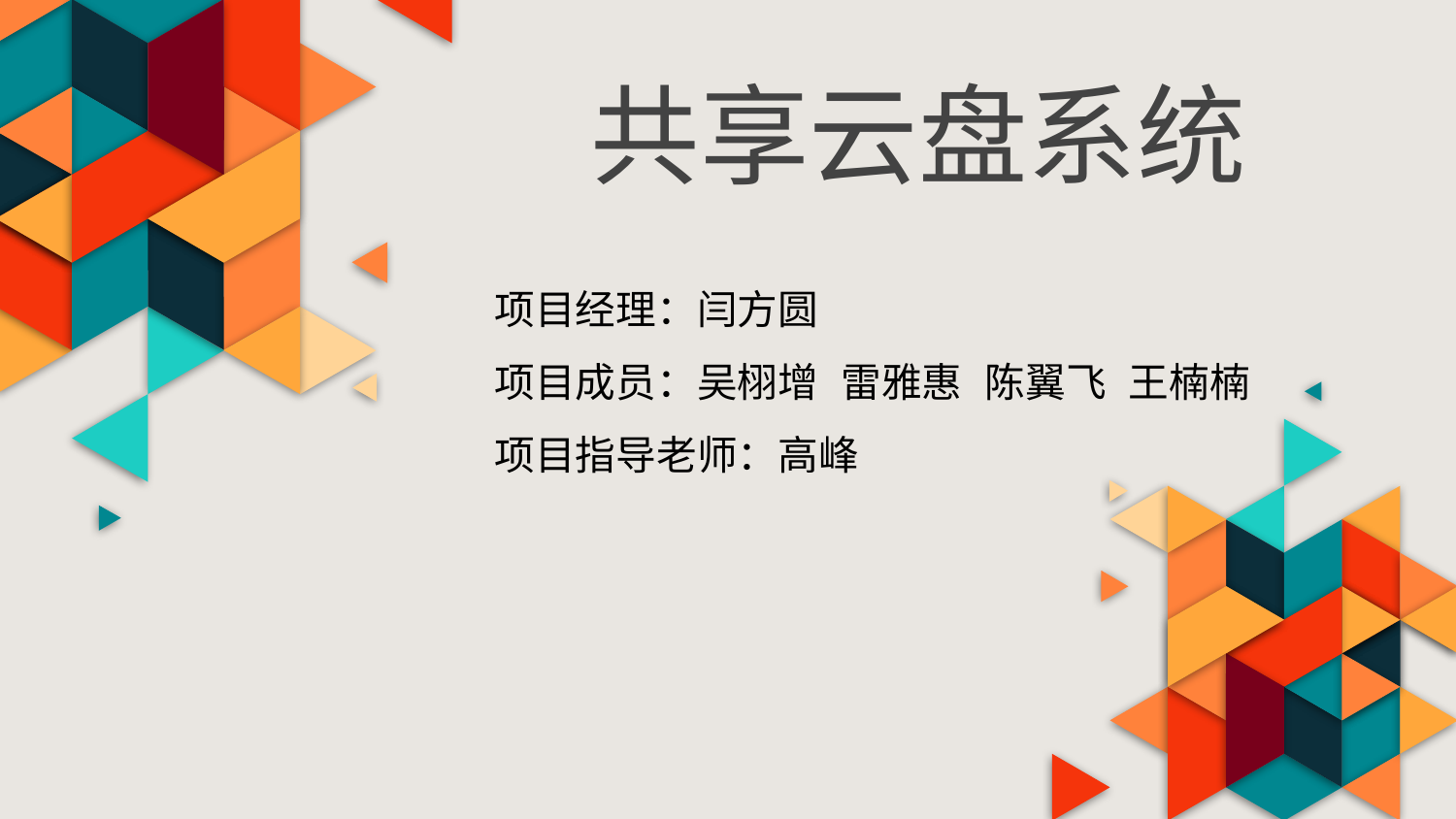

# 共享云盘系统
项目经理：闫方圆
项目成员：吴栩增  雷雅惠  陈翼飞  王楠楠
项目指导老师：高峰